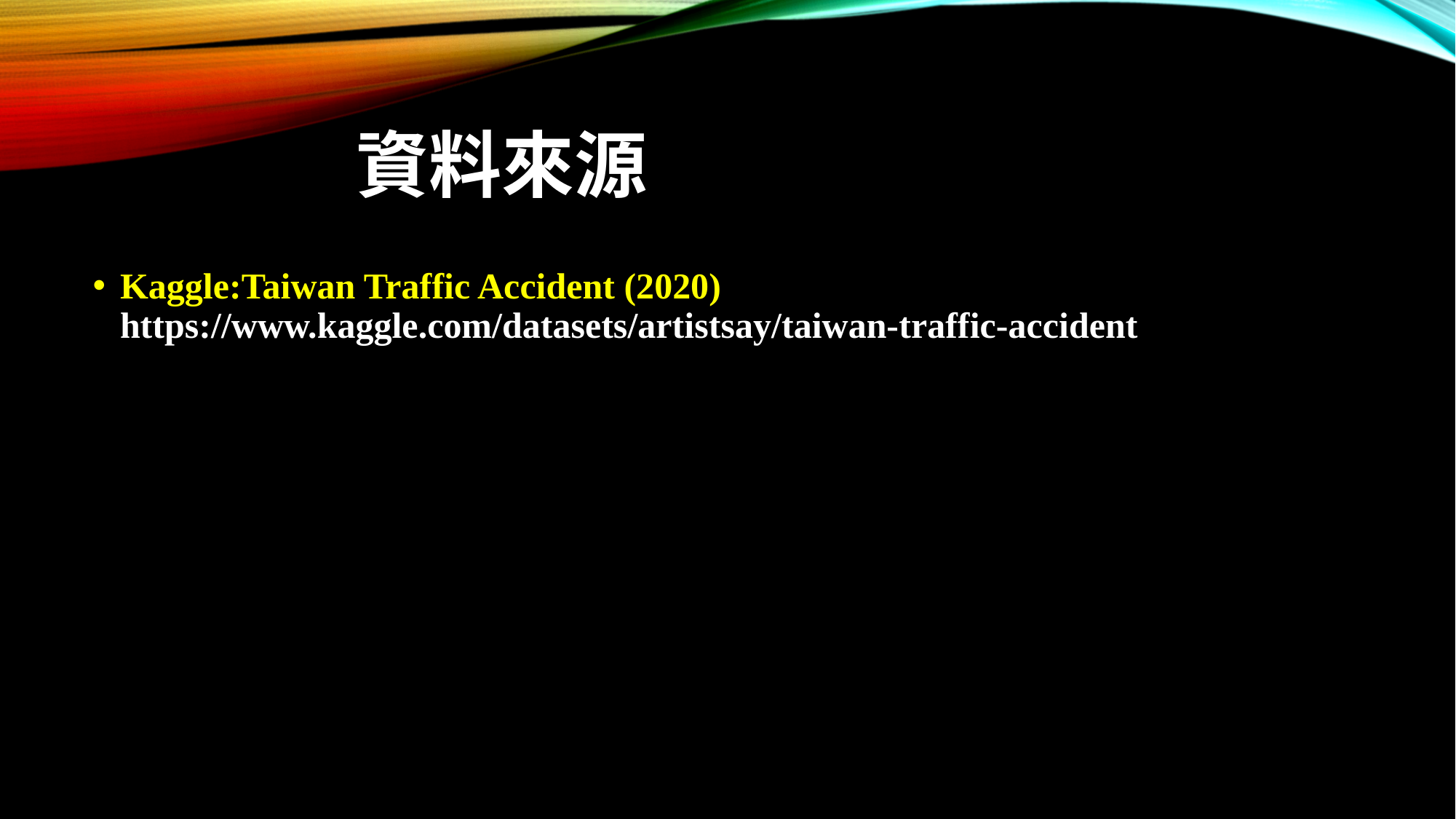

# 資料來源
Kaggle:Taiwan Traffic Accident (2020) https://www.kaggle.com/datasets/artistsay/taiwan-traffic-accident